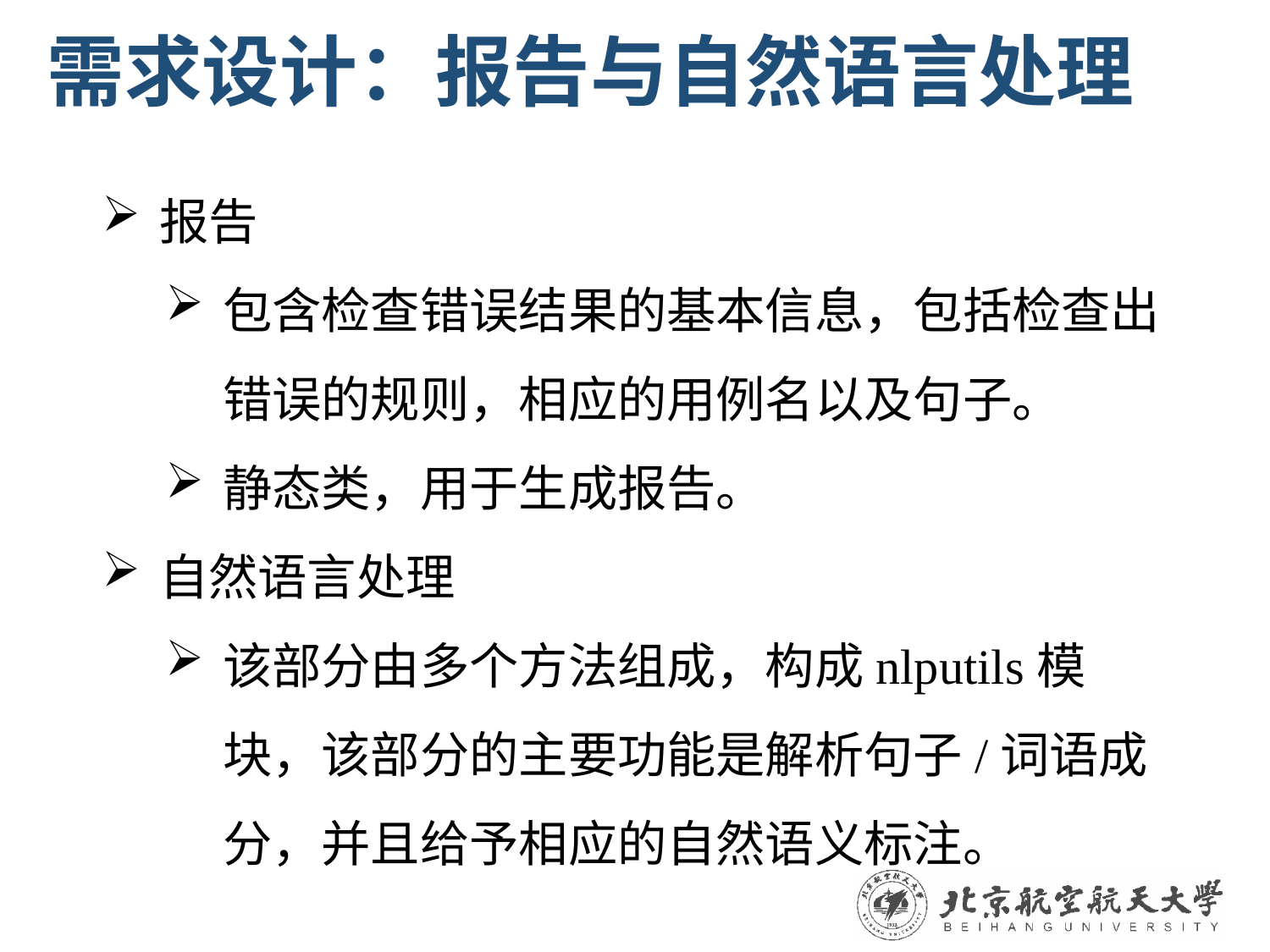

# 需求设计：报告与自然语言处理
报告
包含检查错误结果的基本信息，包括检查出错误的规则，相应的用例名以及句子。
静态类，用于生成报告。
自然语言处理
该部分由多个方法组成，构成nlputils模块，该部分的主要功能是解析句子/词语成分，并且给予相应的自然语义标注。